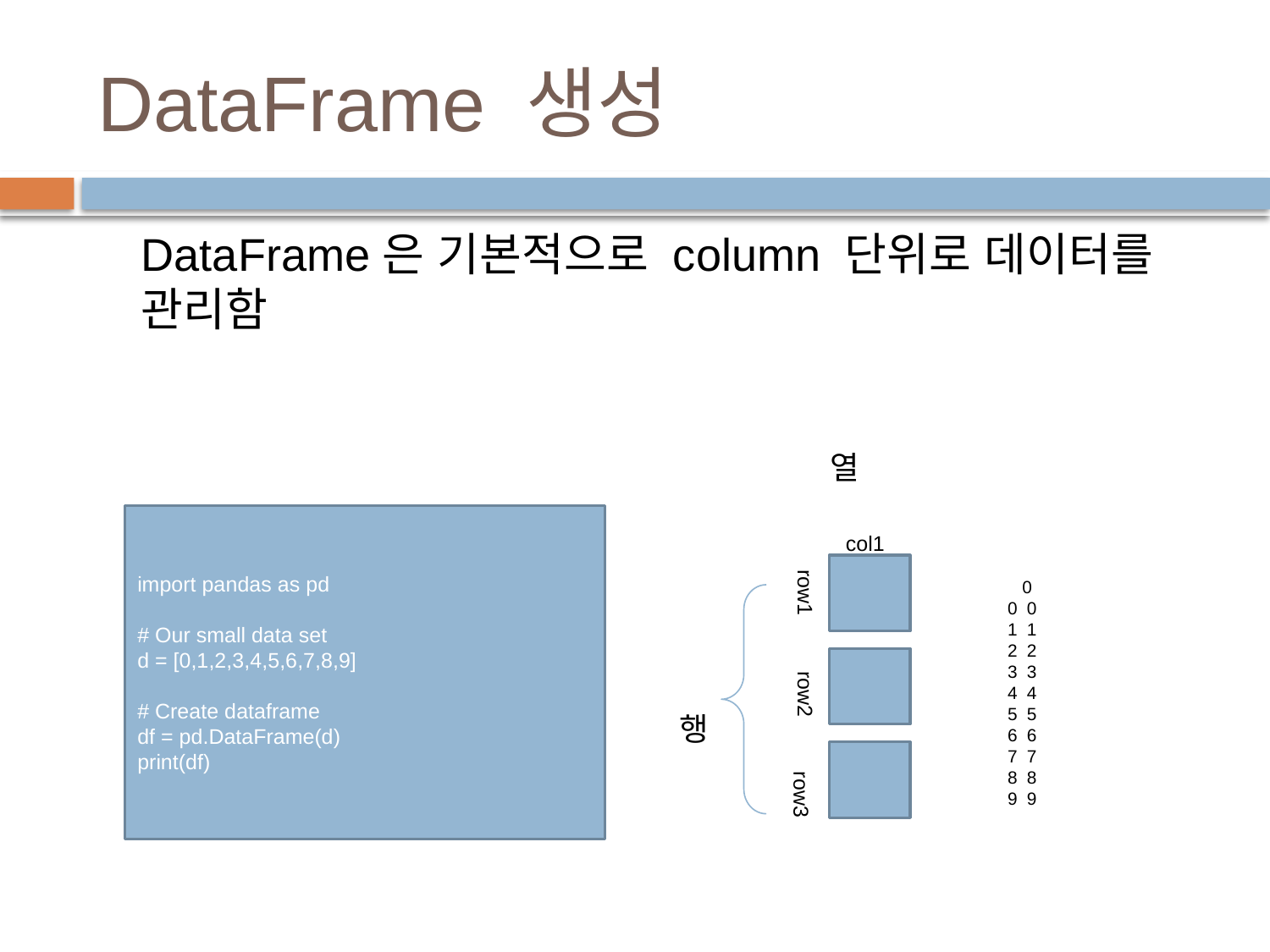

# DataFrame 생성
DataFrame은 기본적으로 column 단위로 데이터를 관리함
열
col1

row1

row2
행

row3
import pandas as pd

# Our small data set
d = [0,1,2,3,4,5,6,7,8,9]

# Create dataframe
df = pd.DataFrame(d)
print(df)
   0
0  0
1  1
2  2
3  3
4  4
5  5
6  6
7  7
8  8
9  9